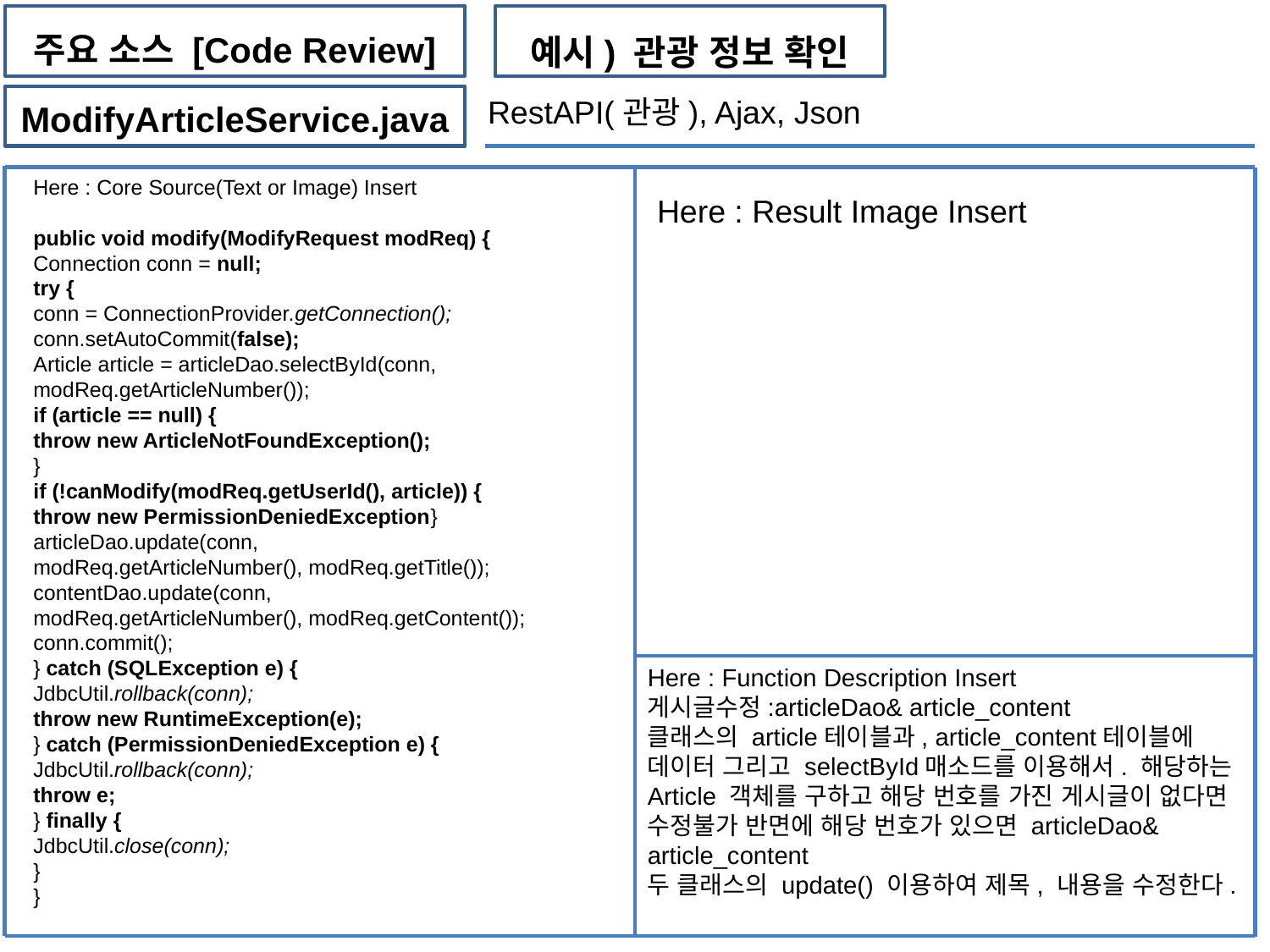

주요 소스 [Code Review]
예시) 관광 정보 확인
ModifyArticleService.java
RestAPI(관광), Ajax, Json
Here : Core Source(Text or Image) Insert

public void modify(ModifyRequest modReq) {
Connection conn = null;
try {
conn = ConnectionProvider.getConnection();
conn.setAutoCommit(false);
Article article = articleDao.selectById(conn,
modReq.getArticleNumber());
if (article == null) {
throw new ArticleNotFoundException();
}
if (!canModify(modReq.getUserId(), article)) {
throw new PermissionDeniedException}
articleDao.update(conn,
modReq.getArticleNumber(), modReq.getTitle());
contentDao.update(conn,
modReq.getArticleNumber(), modReq.getContent());
conn.commit();
} catch (SQLException e) {
JdbcUtil.rollback(conn);
throw new RuntimeException(e);
} catch (PermissionDeniedException e) {
JdbcUtil.rollback(conn);
throw e;
} finally {
JdbcUtil.close(conn);
}
}
Here : Result Image Insert
Here : Function Description Insert
게시글수정:articleDao& article_content
클래스의 article테이블과, article_content테이블에 데이터 그리고 selectById매소드를 이용해서. 해당하는 Article 객체를 구하고 해당 번호를 가진 게시글이 없다면 수정불가 반면에 해당 번호가 있으면 articleDao& article_content
두 클래스의 update() 이용하여 제목, 내용을 수정한다.